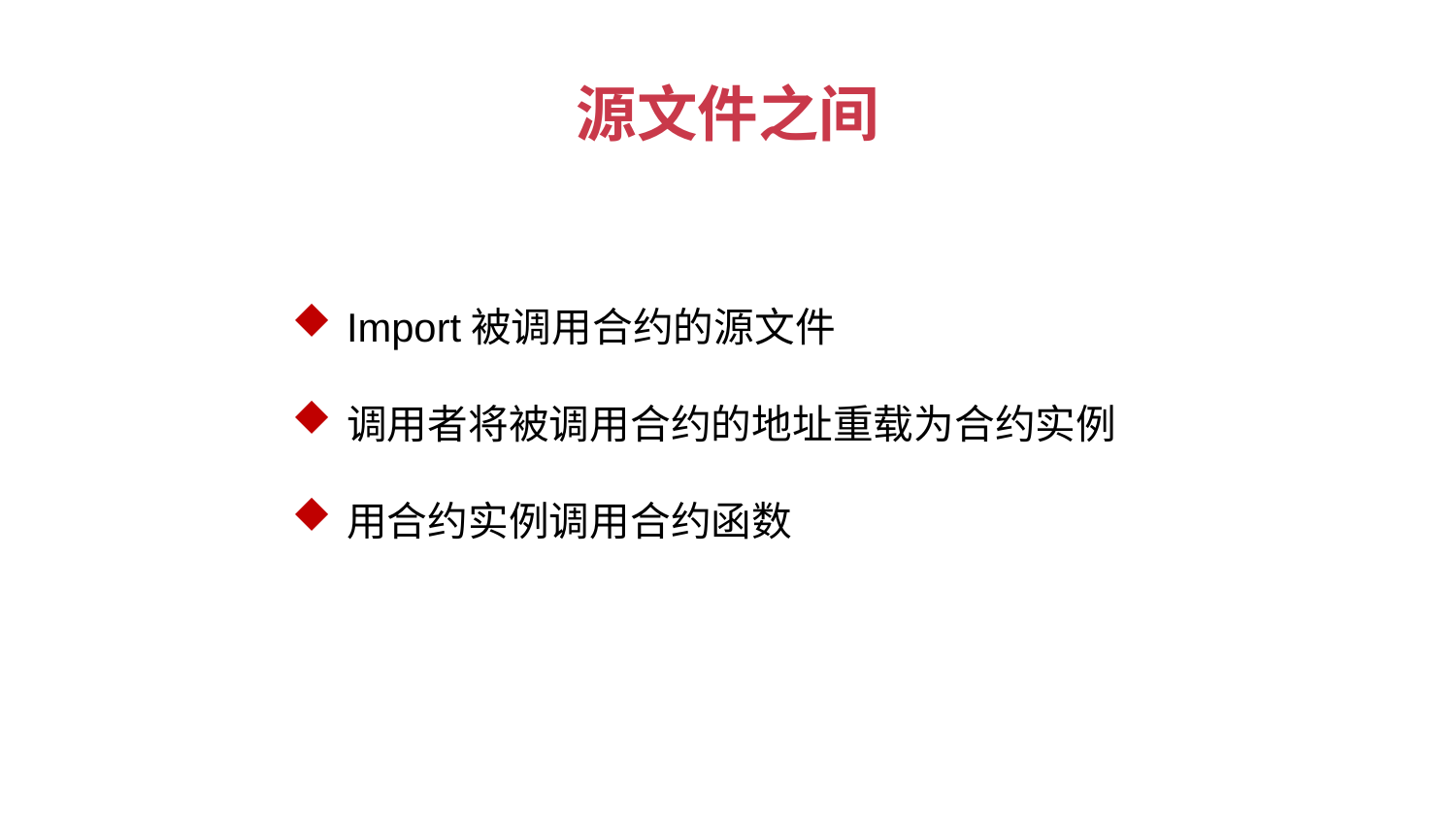

源文件之间
Import被调用合约的源文件
调用者将被调用合约的地址重载为合约实例
用合约实例调用合约函数